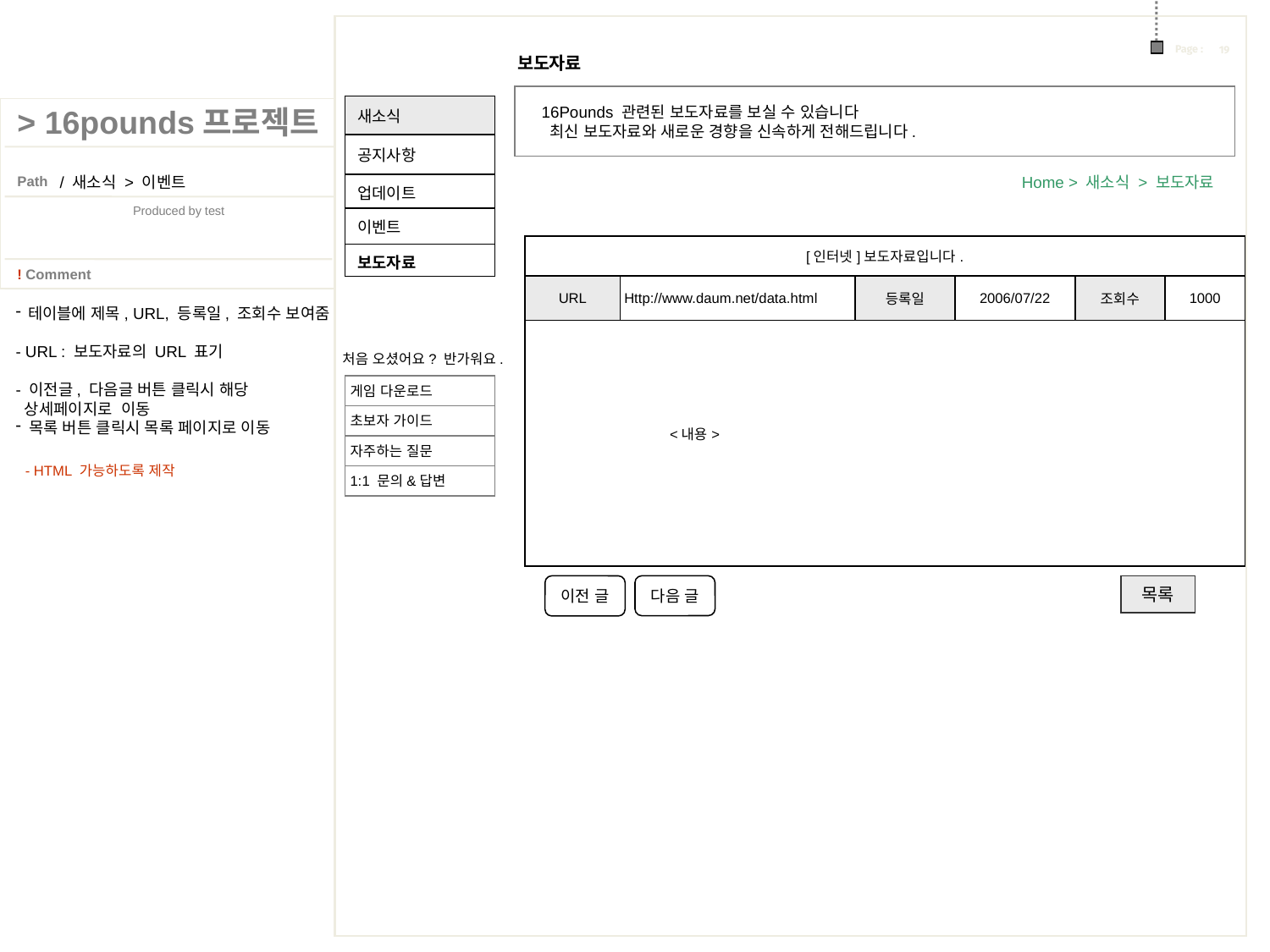

보도자료

| 새소식 |
| --- |
| 공지사항 |
| 업데이트 |
| 이벤트 |
| 보도자료 |
16Pounds 관련된 보도자료를 보실 수 있습니다
 최신 보도자료와 새로운 경향을 신속하게 전해드립니다.

/ 새소식 > 이벤트
Home > 새소식 > 보도자료
| [인터넷]보도자료입니다. |  |  |  |  |  |
| --- | --- | --- | --- | --- | --- |
| URL | Http://www.daum.net/data.html | 등록일 | 2006/07/22 | 조회수 | 1000 |
| <내용> |  |  |  |  |  |

 테이블에 제목, URL, 등록일, 조회수 보여줌
- URL : 보도자료의 URL 표기
- 이전글, 다음글 버튼 클릭시 해당
  상세페이지로  이동
 목록 버튼 클릭시 목록 페이지로 이동

처음 오셨어요? 반가워요.
게임 다운로드
초보자 가이드
자주하는 질문
- HTML 가능하도록 제작
1:1 문의&답변
이전 글
다음 글
목록